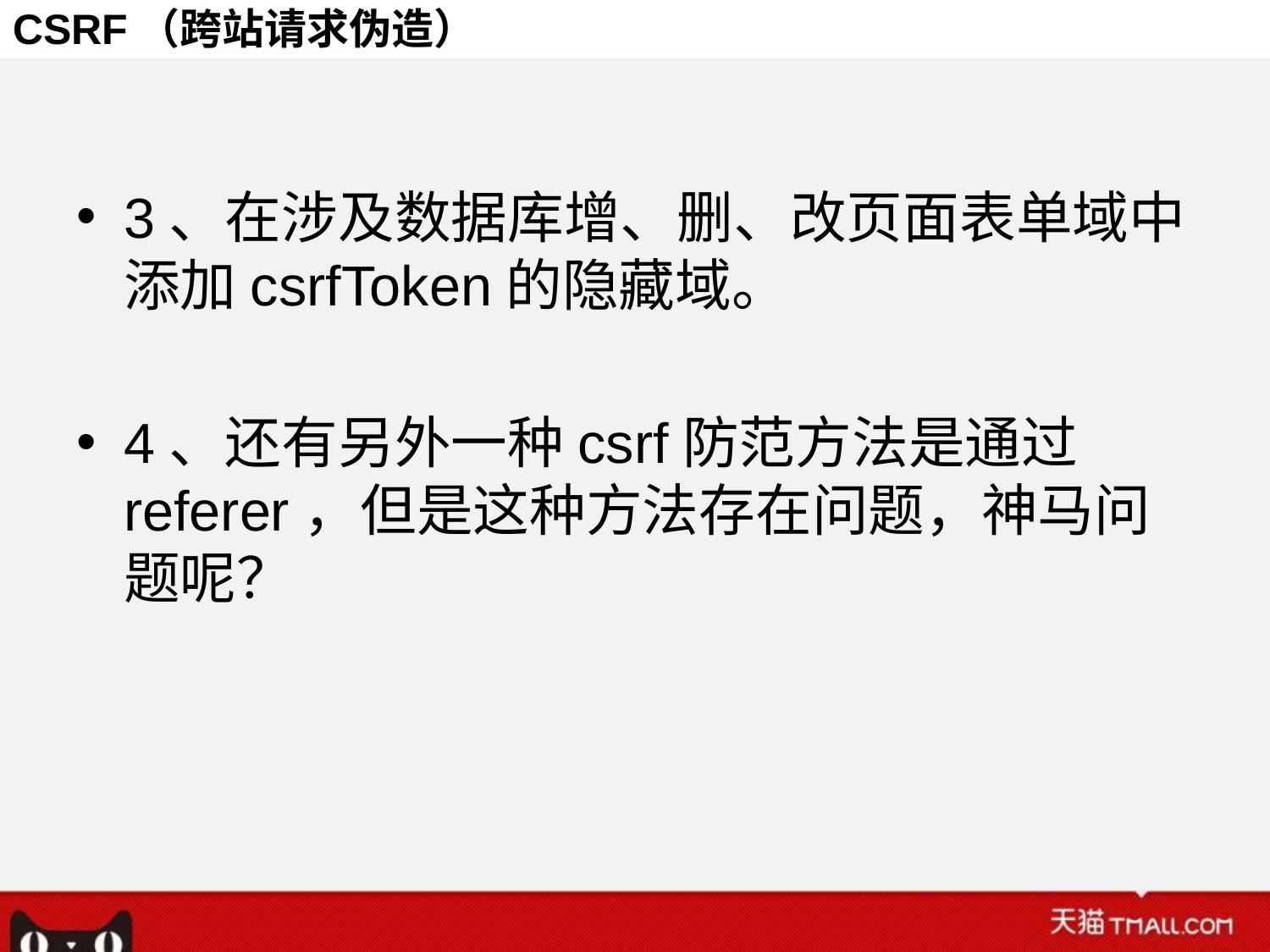

# CSRF（跨站请求伪造）

3、在涉及数据库增、删、改页面表单域中添加csrfToken的隐藏域。

4、还有另外一种csrf防范方法是通过referer，但是这种方法存在问题，神马问题呢？